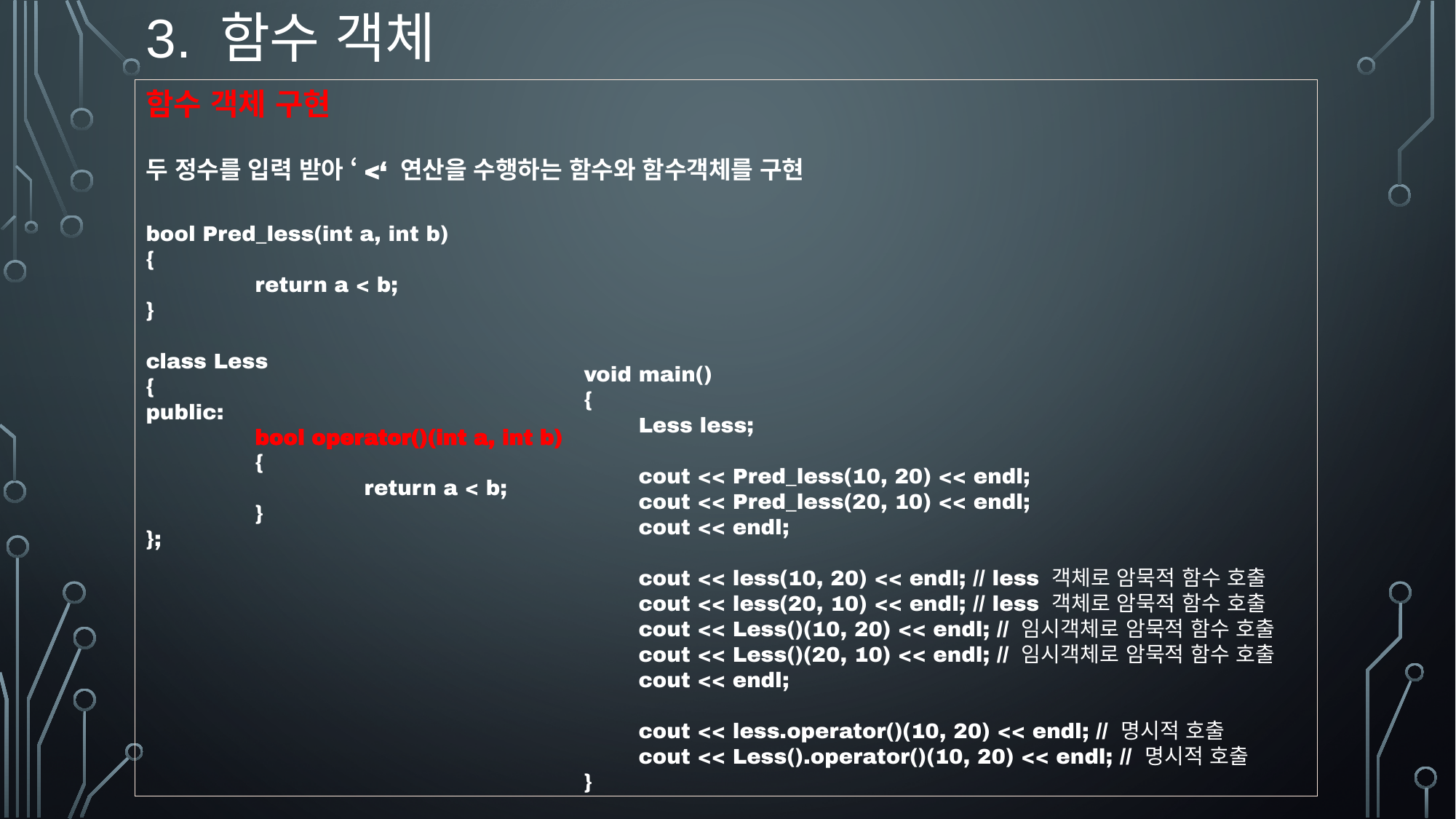

# 3. 함수 객체
함수 객체 구현

두 정수를 입력 받아 ‘<‘ 연산을 수행하는 함수와 함수객체를 구현

bool Pred_less(int a, int b)
{
	return a < b;
}

class Less
{
public:
	bool operator()(int a, int b)
	{
		return a < b;
	}
};

void main()
{
Less less;

cout << Pred_less(10, 20) << endl;
cout << Pred_less(20, 10) << endl;
cout << endl;

cout << less(10, 20) << endl; // less 객체로 암묵적 함수 호출
cout << less(20, 10) << endl; // less 객체로 암묵적 함수 호출
cout << Less()(10, 20) << endl; // 임시객체로 암묵적 함수 호출
cout << Less()(20, 10) << endl; // 임시객체로 암묵적 함수 호출
cout << endl;

cout << less.operator()(10, 20) << endl; // 명시적 호출
cout << Less().operator()(10, 20) << endl; // 명시적 호출
}